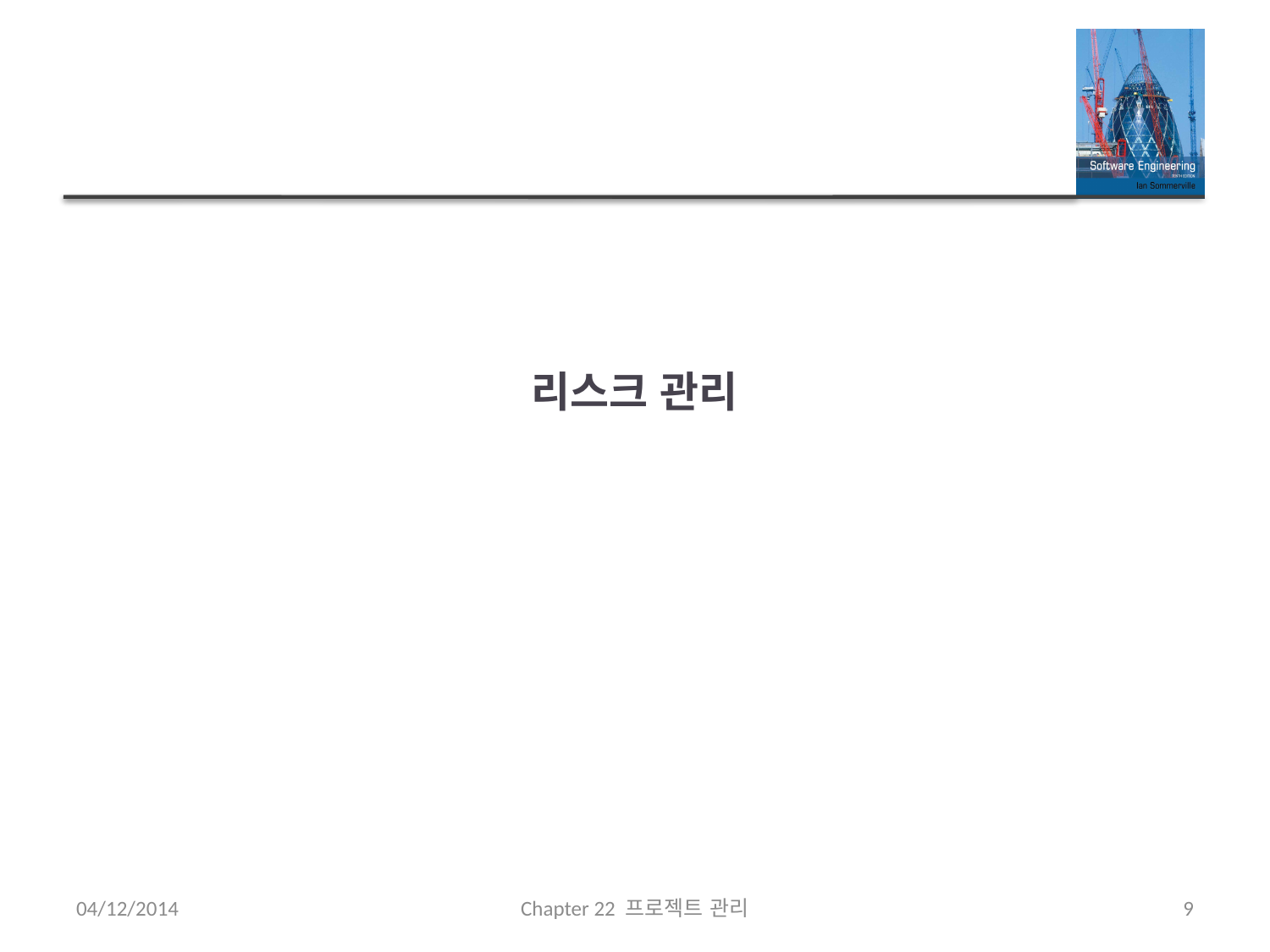

# 리스크 관리
04/12/2014
Chapter 22 프로젝트 관리
9